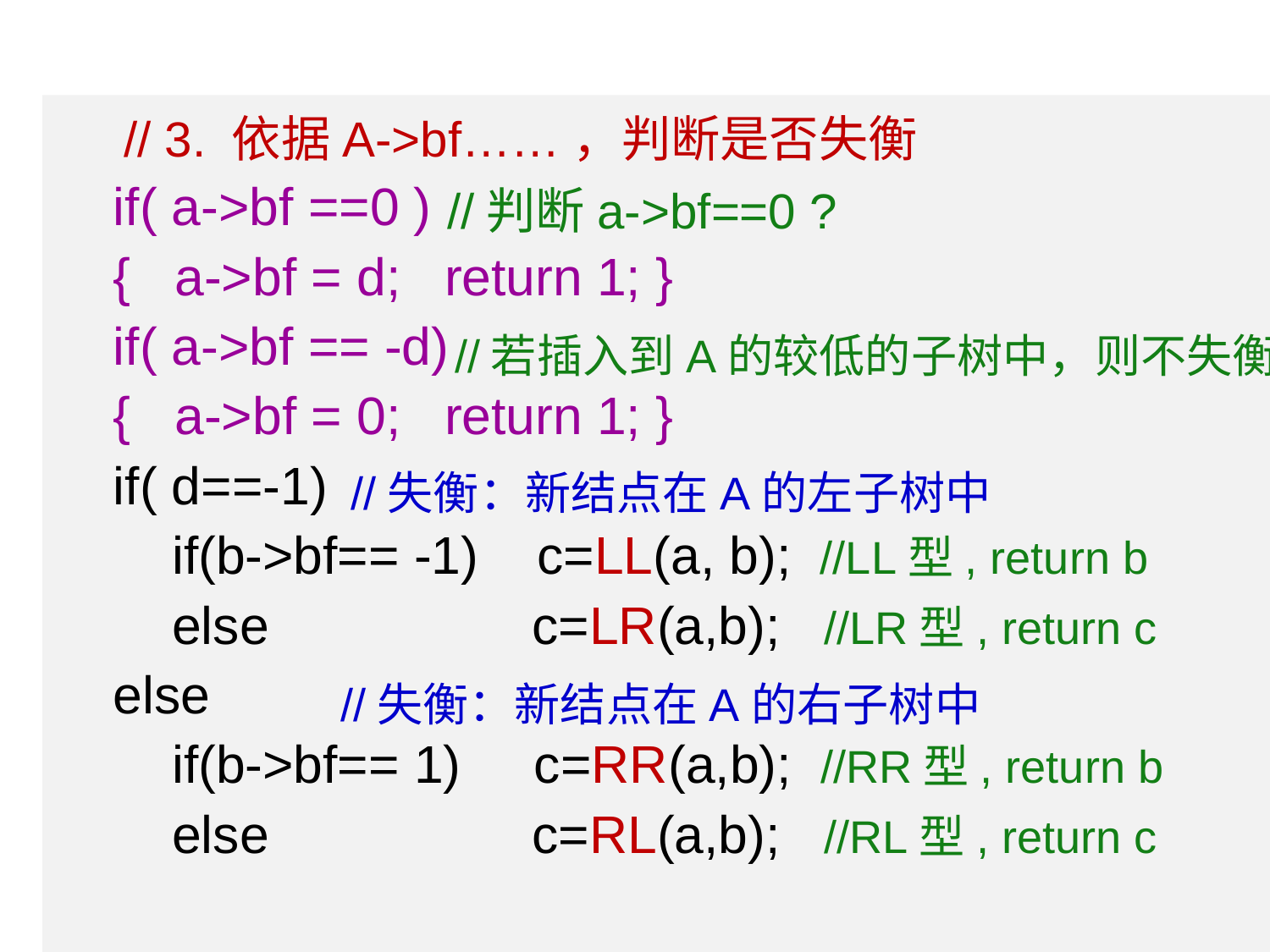

// 3. 依据A->bf……，判断是否失衡
    if( a->bf ==0 )
    {   a->bf = d;   return 1; }
    if( a->bf == -d)
    {   a->bf = 0;   return 1; }
    if( d==-1)
        if(b->bf== -1)    c=LL(a, b);  //LL型, return b
        else                  c=LR(a,b);   //LR型, return c
    else
        if(b->bf== 1)     c=RR(a,b);  //RR型, return b
        else                  c=RL(a,b);   //RL型, return c

//判断a->bf==0 ?
//若插入到A的较低的子树中，则不失衡
//失衡：新结点在A的左子树中
//失衡：新结点在A的右子树中